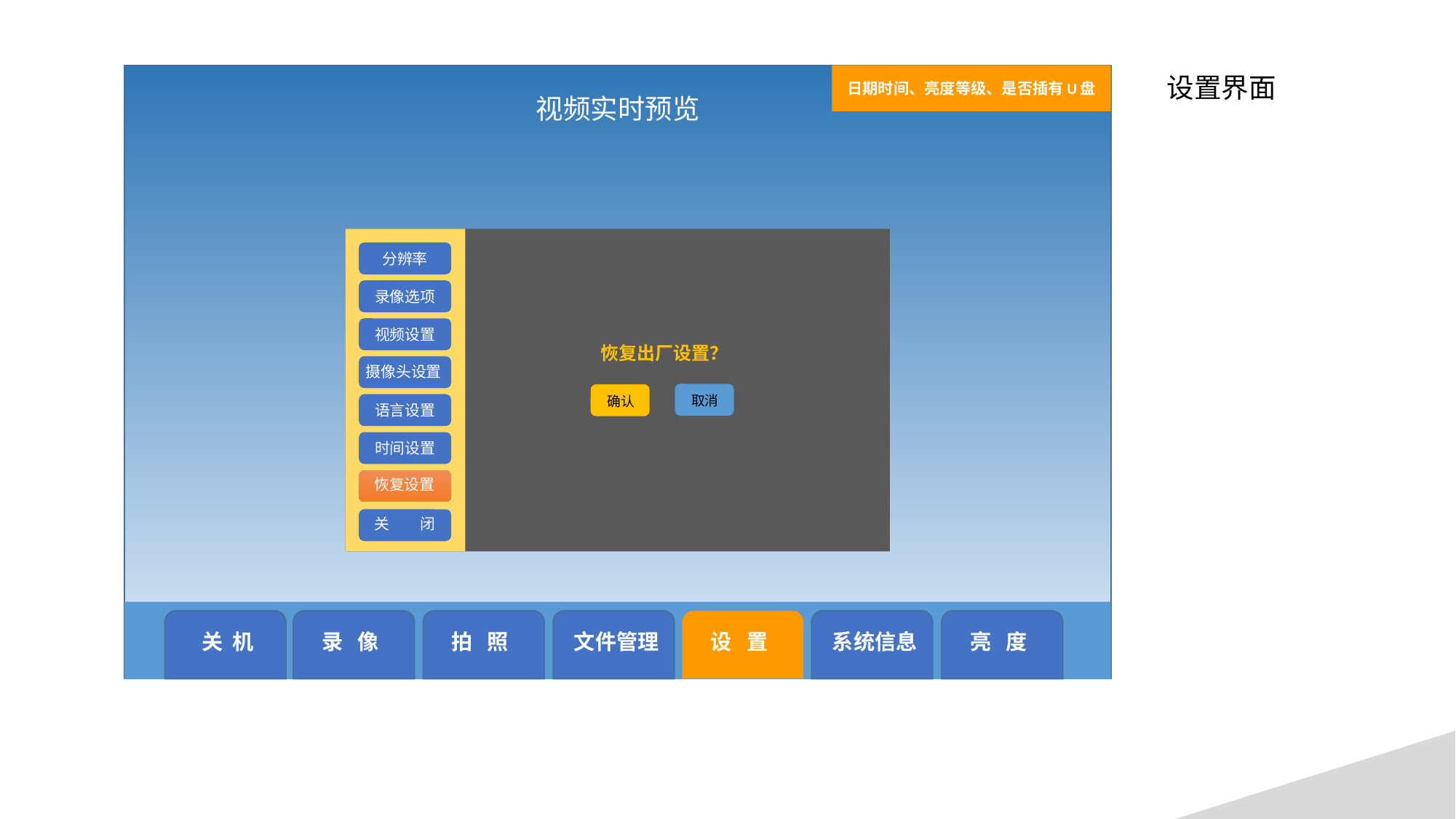

日期时间、亮度等级、是否插有U盘
设置界面
视频实时预览

关         闭
分辨率
录像选项
视频设置
恢复出厂设置？

摄像头设置

取消
确认
语言设置
时间设置

恢复设置

关  机
录   像
拍   照
文件管理
设   置
系统信息
亮   度